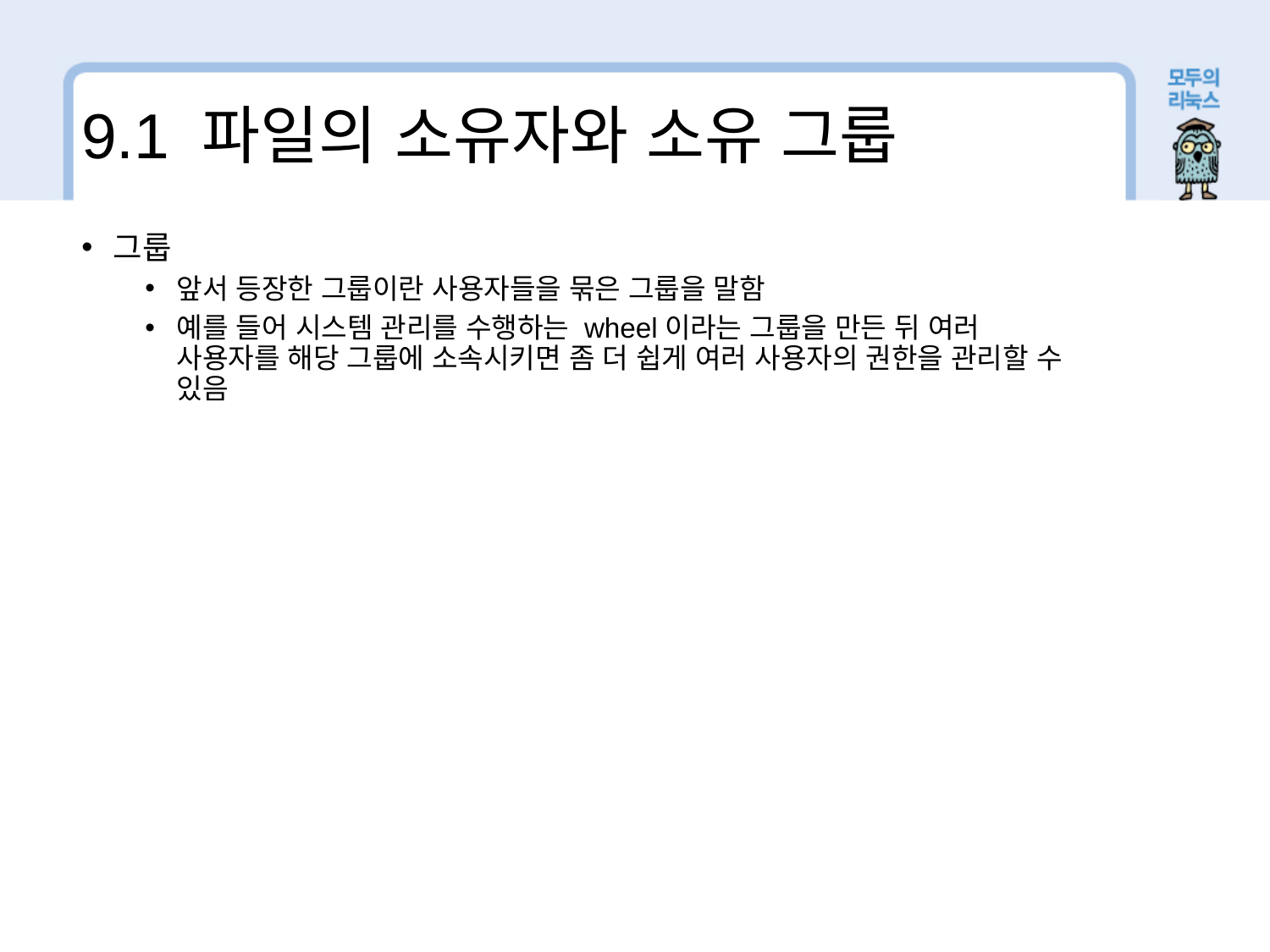

9.1 파일의 소유자와 소유 그룹
그룹
앞서 등장한 그룹이란 사용자들을 묶은 그룹을 말함
예를 들어 시스템 관리를 수행하는 wheel이라는 그룹을 만든 뒤 여러 사용자를 해당 그룹에 소속시키면 좀 더 쉽게 여러 사용자의 권한을 관리할 수 있음